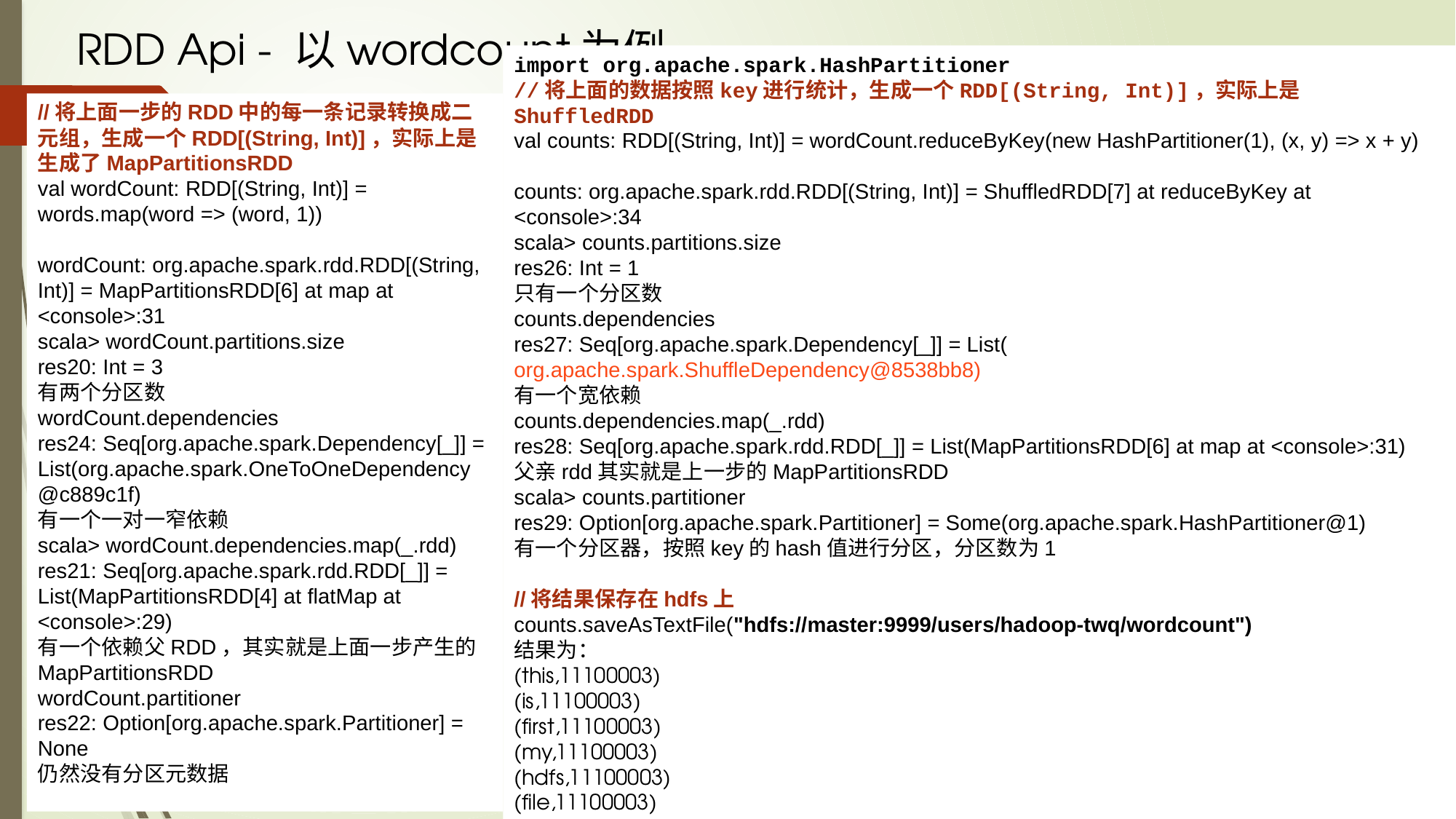

RDD Api - 以wordcount为例
import org.apache.spark.HashPartitioner
//将上面的数据按照key进行统计，生成一个RDD[(String, Int)]，实际上是ShuffledRDD
val counts: RDD[(String, Int)] = wordCount.reduceByKey(new HashPartitioner(1), (x, y) => x + y)

counts: org.apache.spark.rdd.RDD[(String, Int)] = ShuffledRDD[7] at reduceByKey at <console>:34
scala> counts.partitions.size
res26: Int = 1
只有一个分区数
counts.dependencies
res27: Seq[org.apache.spark.Dependency[_]] = List(org.apache.spark.ShuffleDependency@8538bb8)
有一个宽依赖
counts.dependencies.map(_.rdd)
res28: Seq[org.apache.spark.rdd.RDD[_]] = List(MapPartitionsRDD[6] at map at <console>:31)
父亲rdd其实就是上一步的MapPartitionsRDD
scala> counts.partitioner
res29: Option[org.apache.spark.Partitioner] = Some(org.apache.spark.HashPartitioner@1)
有一个分区器，按照key的hash值进行分区，分区数为1

//将结果保存在hdfs上
counts.saveAsTextFile("hdfs://master:9999/users/hadoop-twq/wordcount")
结果为：
(this,11100003)
(is,11100003)
(first,11100003)
(my,11100003)
(hdfs,11100003)
(file,11100003)
(test,11100003)
//将上面一步的RDD中的每一条记录转换成二元组，生成一个RDD[(String, Int)]，实际上是生成了MapPartitionsRDD
val wordCount: RDD[(String, Int)] = words.map(word => (word, 1))

wordCount: org.apache.spark.rdd.RDD[(String, Int)] = MapPartitionsRDD[6] at map at <console>:31
scala> wordCount.partitions.size
res20: Int = 3
有两个分区数
wordCount.dependencies
res24: Seq[org.apache.spark.Dependency[_]] = List(org.apache.spark.OneToOneDependency@c889c1f)
有一个一对一窄依赖
scala> wordCount.dependencies.map(_.rdd)
res21: Seq[org.apache.spark.rdd.RDD[_]] = List(MapPartitionsRDD[4] at flatMap at <console>:29)
有一个依赖父RDD，其实就是上面一步产生的MapPartitionsRDD
wordCount.partitioner
res22: Option[org.apache.spark.Partitioner] = None
仍然没有分区元数据